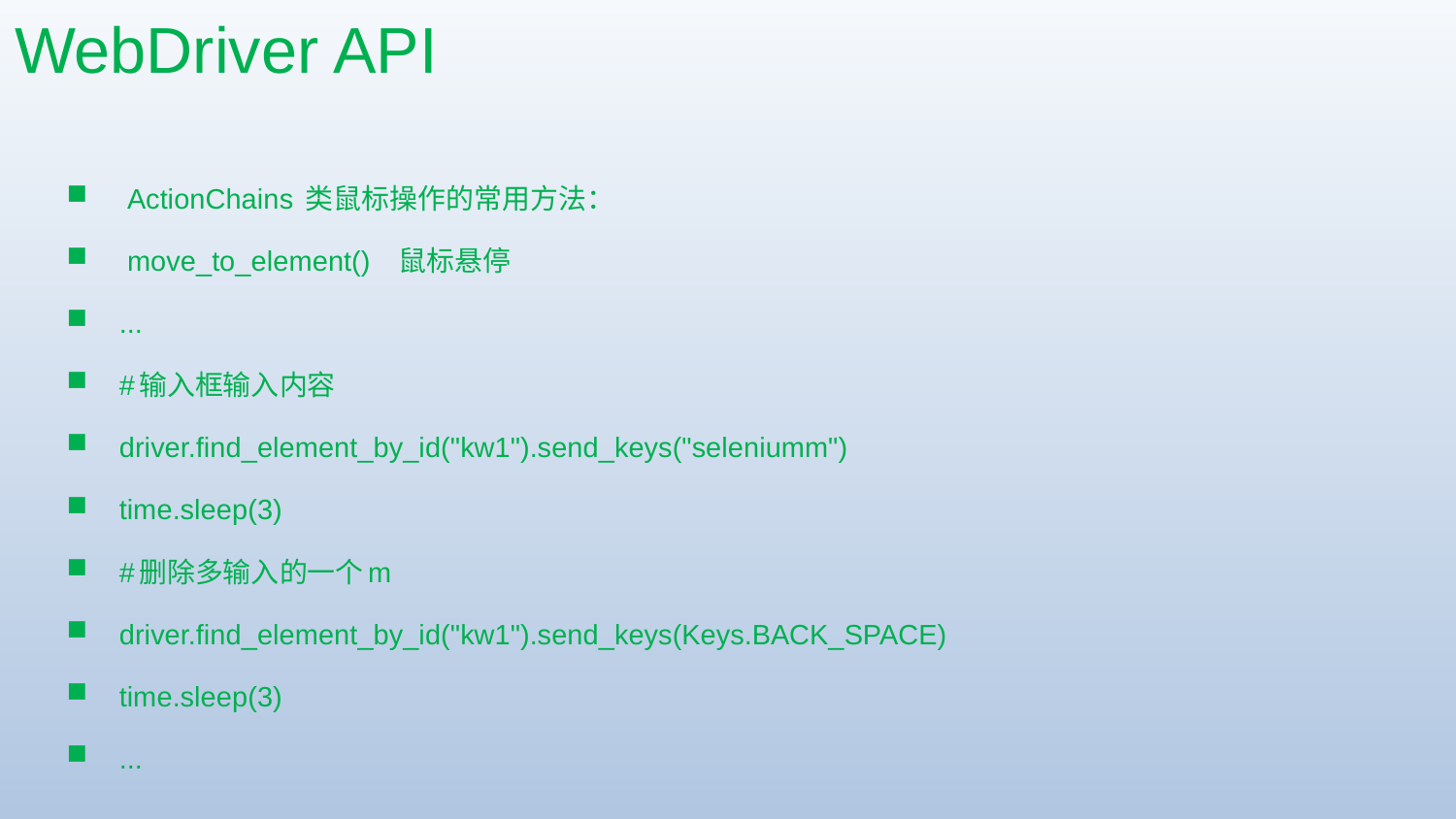

# WebDriver API

 ActionChains 类鼠标操作的常用方法：
 move_to_element()   鼠标悬停
...
#输入框输入内容
driver.find_element_by_id("kw1").send_keys("seleniumm")
time.sleep(3)
#删除多输入的一个m
driver.find_element_by_id("kw1").send_keys(Keys.BACK_SPACE)
time.sleep(3)
...